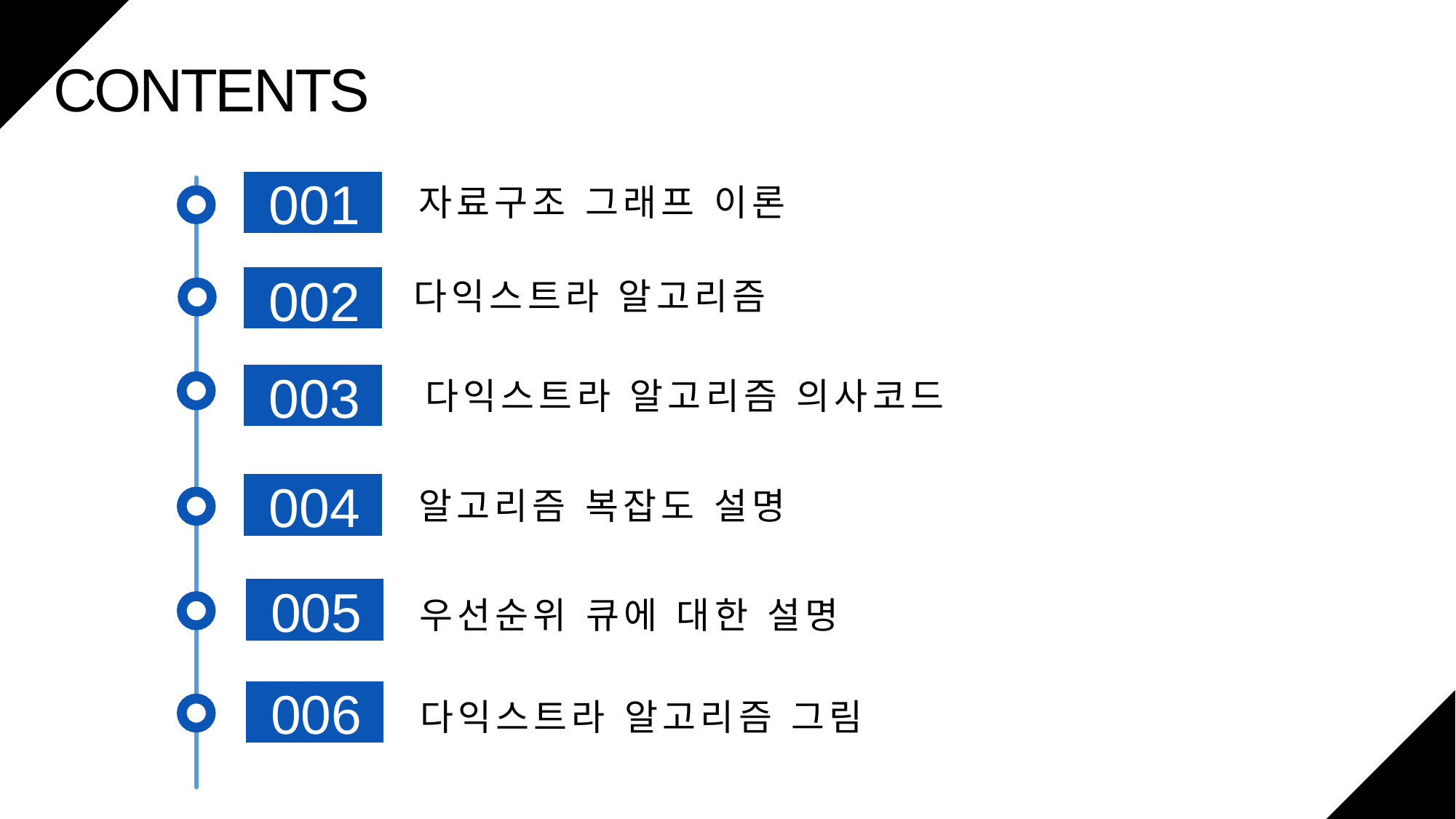

CONTENTS
001

자료구조 그래프 이론

002

다익스트라 알고리즘

003

다익스트라 알고리즘 의사코드

004

알고리즘 복잡도 설명

005

우선순위 큐에 대한 설명

006

다익스트라 알고리즘 그림